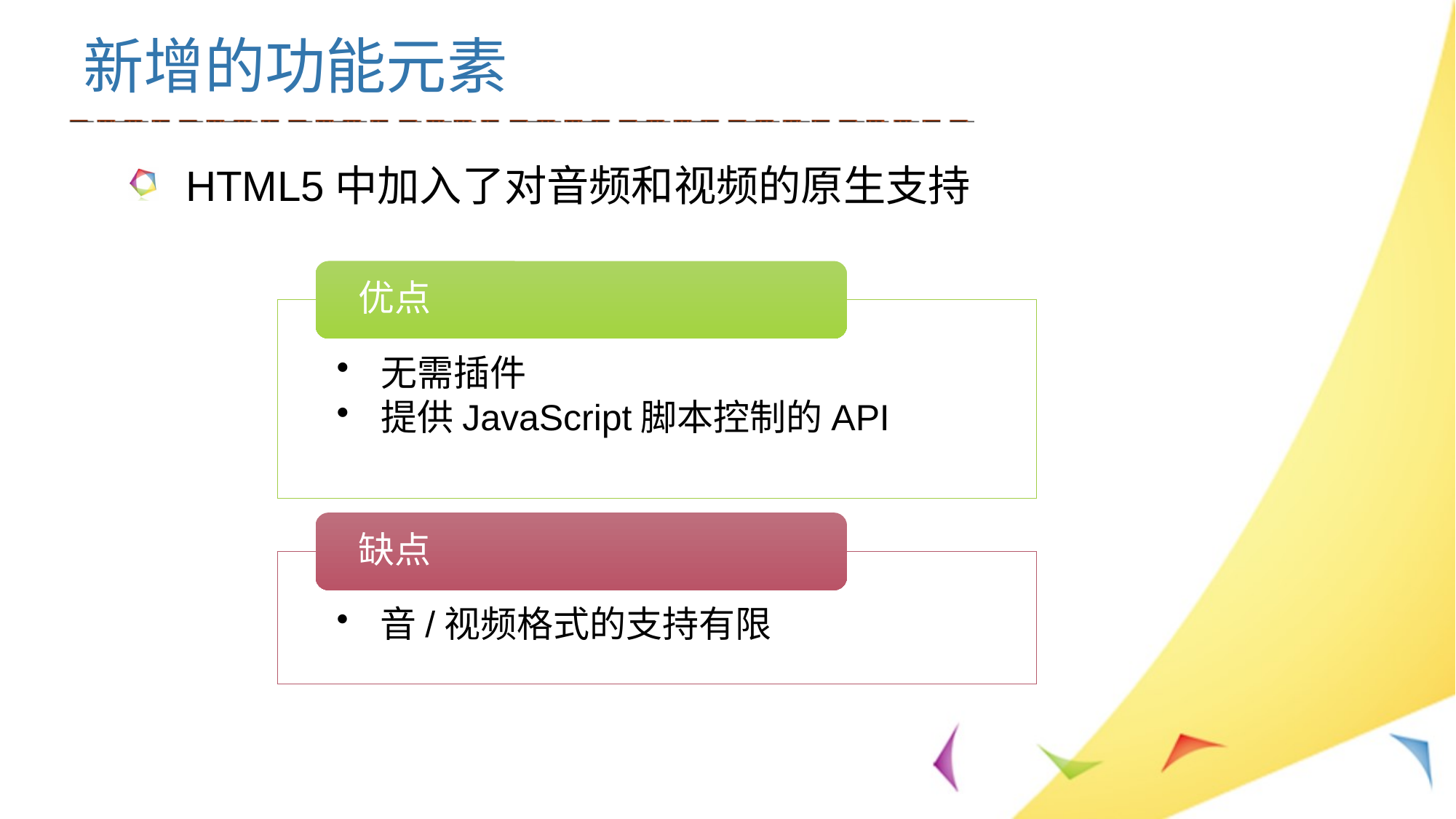

新增的功能元素
HTML5中加入了对音频和视频的原生支持

 无需插件
 提供JavaScript脚本控制的API
 优点
 音/视频格式的支持有限
 缺点